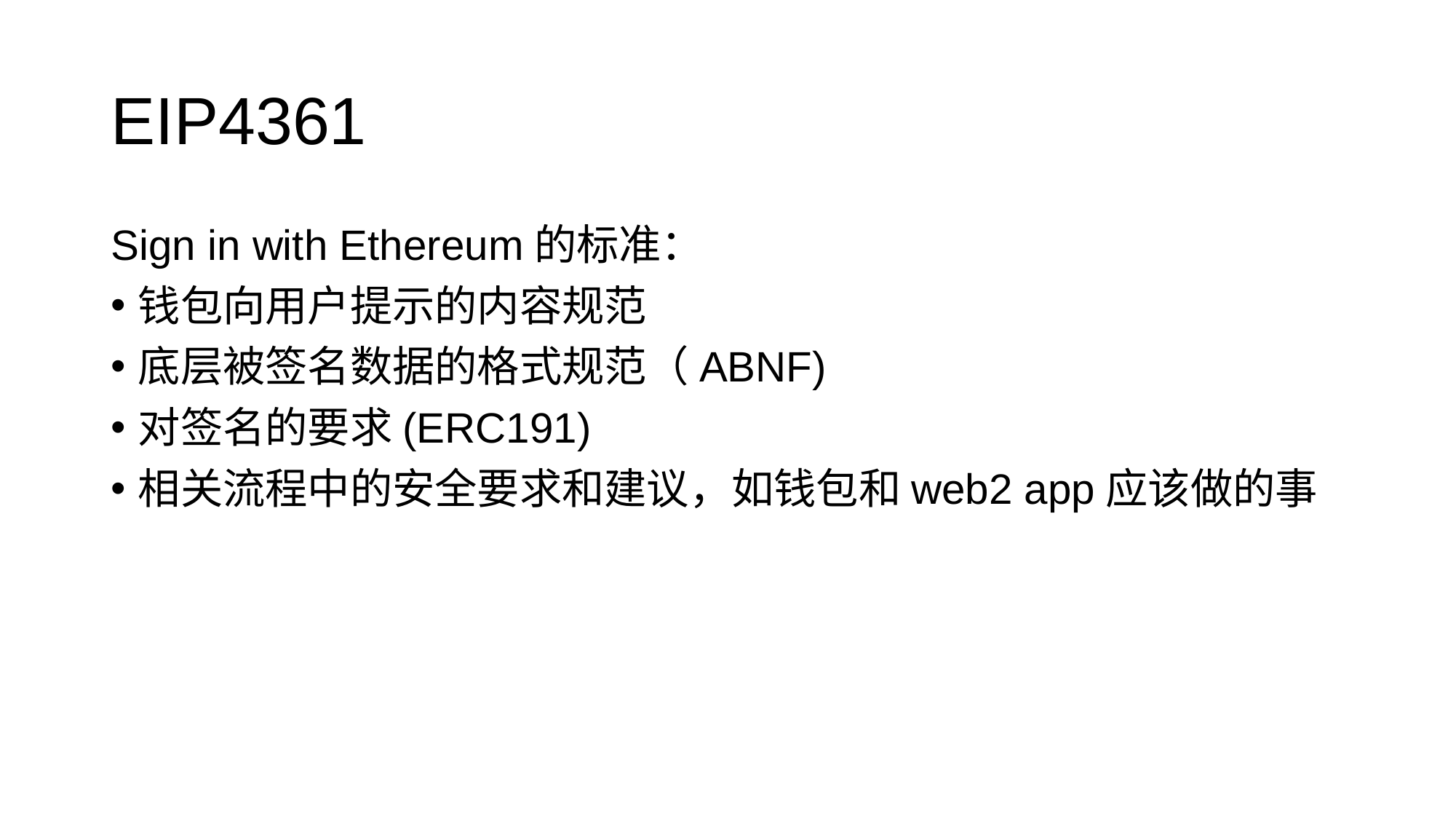

# EIP4361
Sign in with Ethereum的标准：
钱包向用户提示的内容规范
底层被签名数据的格式规范（ABNF)
对签名的要求(ERC191)
相关流程中的安全要求和建议，如钱包和web2 app应该做的事